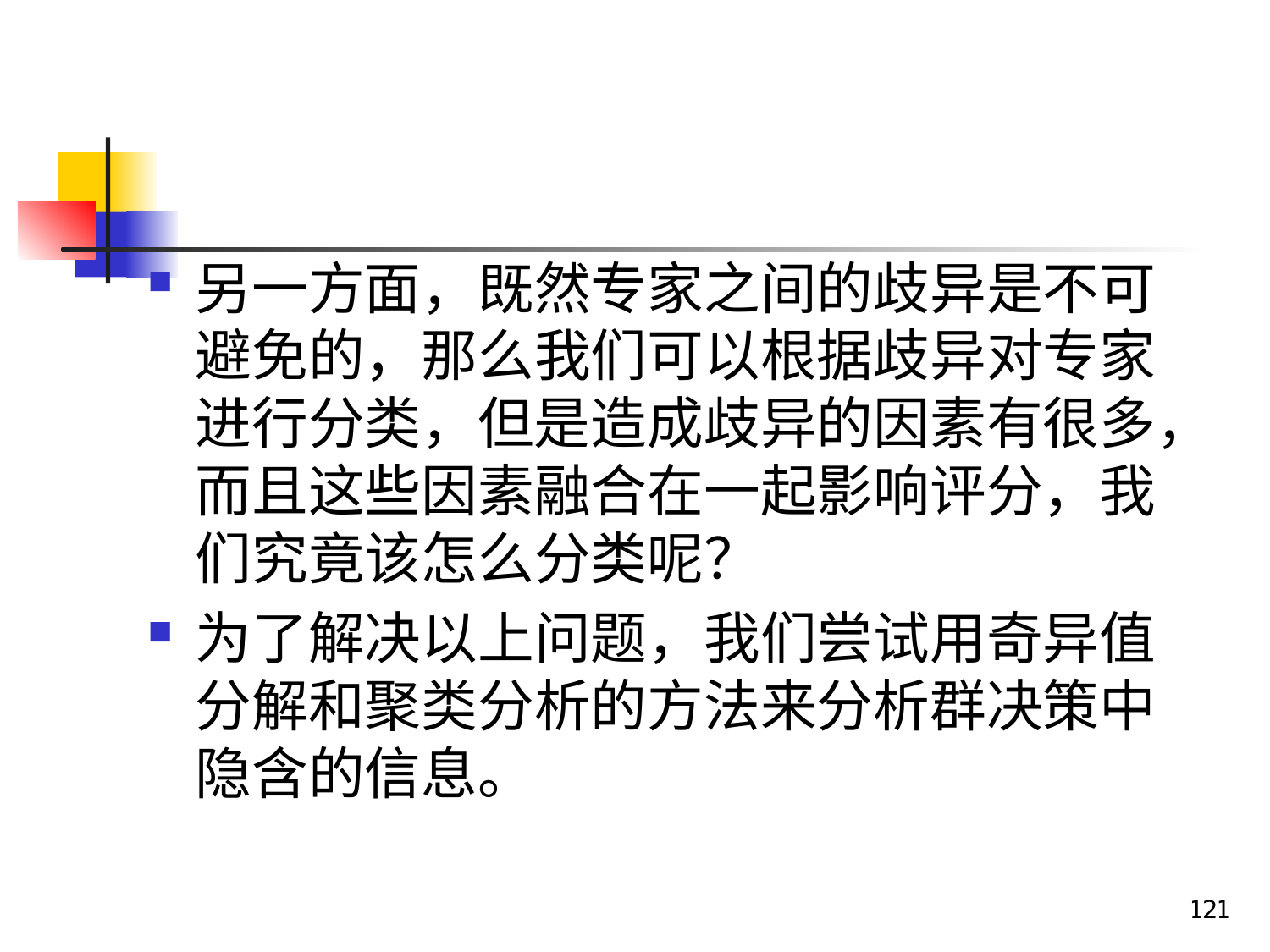

#
另一方面，既然专家之间的歧异是不可避免的，那么我们可以根据歧异对专家进行分类，但是造成歧异的因素有很多，而且这些因素融合在一起影响评分，我们究竟该怎么分类呢？
为了解决以上问题，我们尝试用奇异值分解和聚类分析的方法来分析群决策中隐含的信息。
121